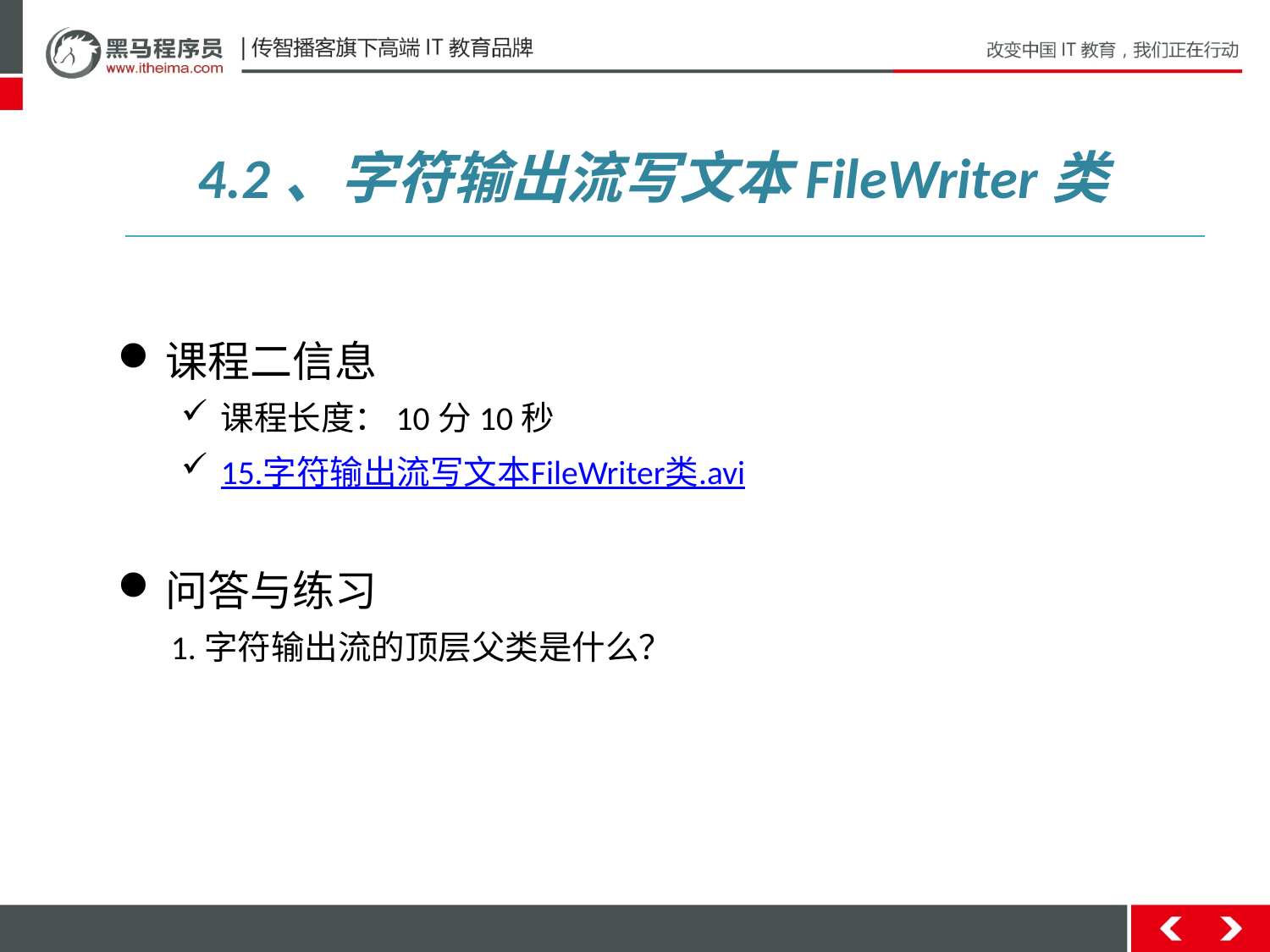

4.2、字符输出流写文本FileWriter类

课程二信息
课程长度：10分10秒
15.字符输出流写文本FileWriter类.avi

问答与练习
       1.字符输出流的顶层父类是什么？